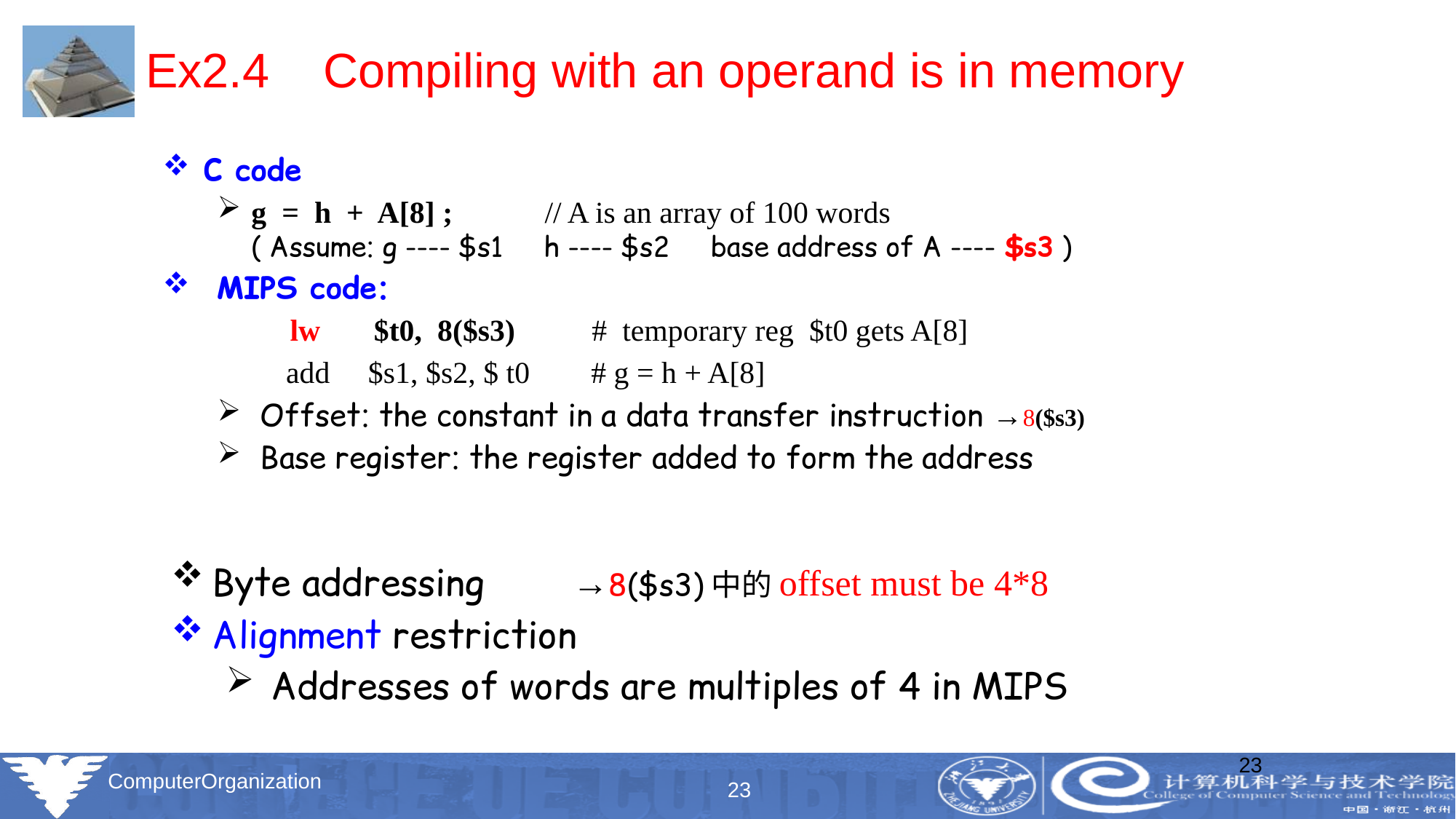

# Ex2.4    Compiling with an operand is in memory
C code
g  =  h  +  A[8] ;            // A is an array of 100 words
( Assume: g ---- $s1     h ---- $s2     base address of A ---- $s3 )
 MIPS code:
        lw       $t0,  8($s3)          #  temporary reg  $t0 gets A[8]
         add     $s1, $s2, $ t0        # g = h + A[8]
 Offset: the constant in a data transfer instruction →8($s3)
 Base register: the register added to form the address
Byte addressing	   →8($s3)中的offset must be 4*8
Alignment restriction
 Addresses of words are multiples of 4 in MIPS
23